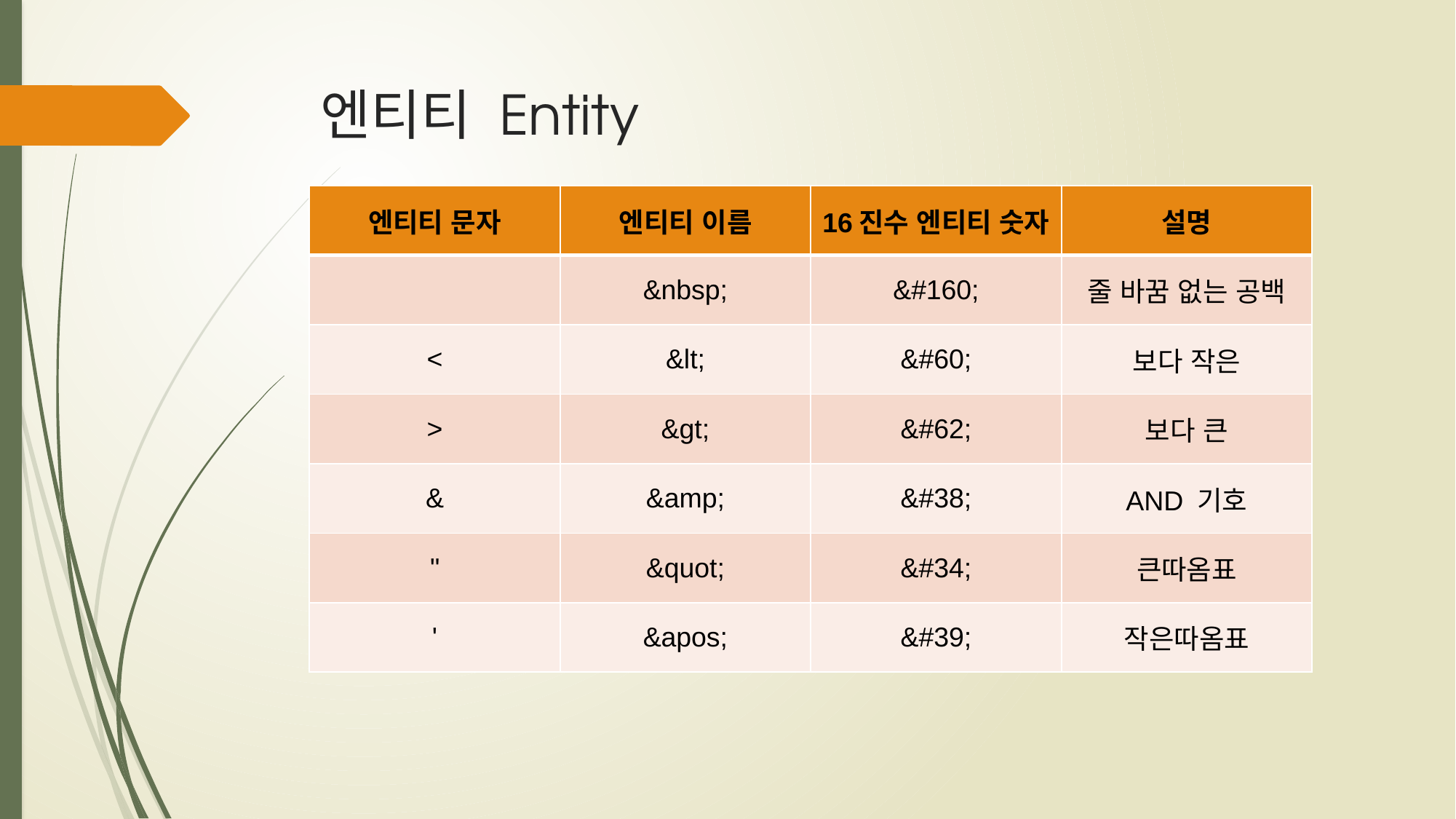

# 엔티티 Entity
| 엔티티 문자 | 엔티티 이름 | 16진수 엔티티 숫자 | 설명 |
| --- | --- | --- | --- |
|  | &nbsp; | &#160; | 줄 바꿈 없는 공백 |
| < | &lt; | &#60; | 보다 작은 |
| > | &gt; | &#62; | 보다 큰 |
| & | &amp; | &#38; | AND 기호 |
| " | &quot; | &#34; | 큰따옴표 |
| ' | &apos; | &#39; | 작은따옴표 |